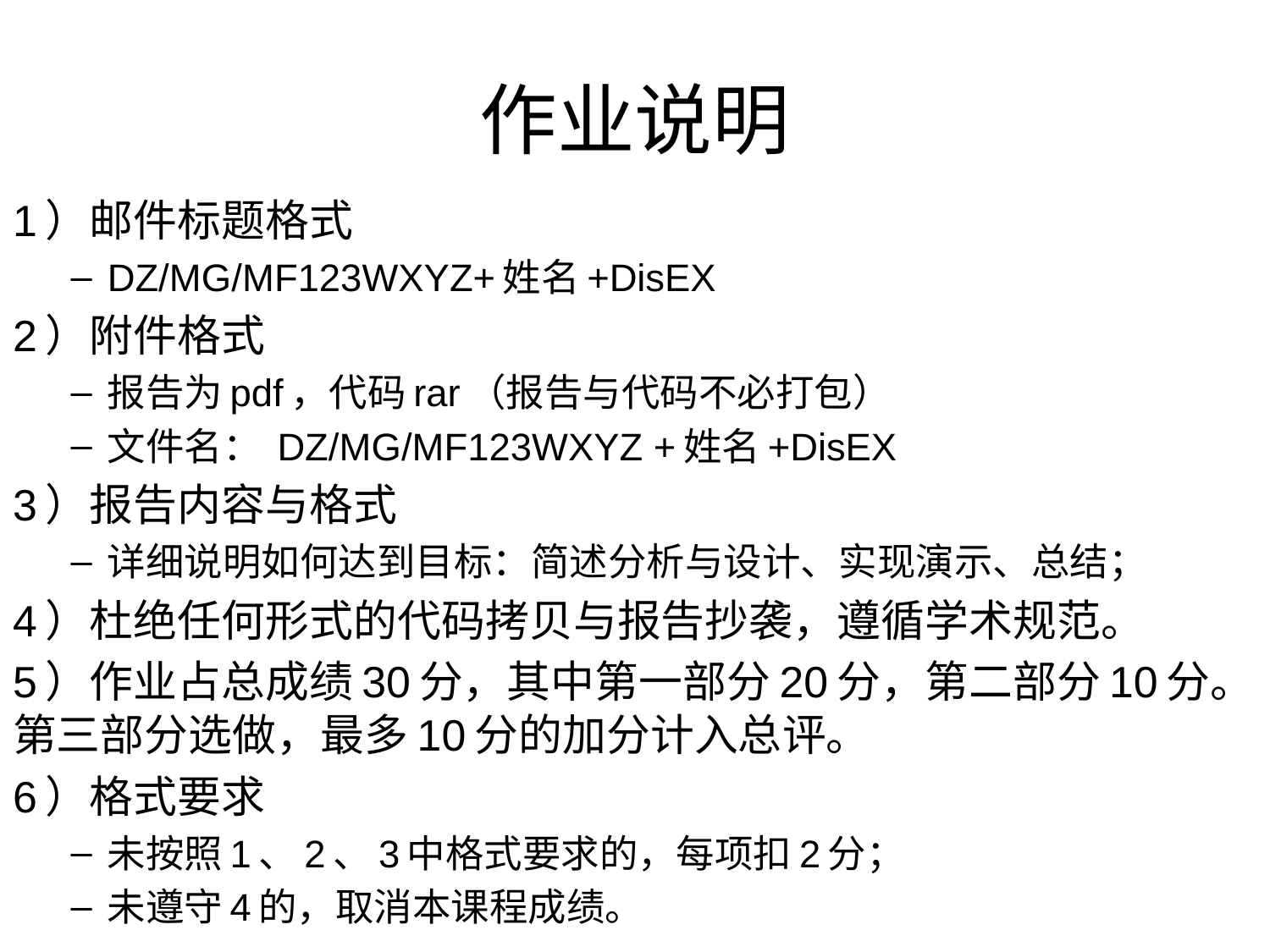

# 作业说明
1）邮件标题格式
DZ/MG/MF123WXYZ+姓名+DisEX
2）附件格式
报告为pdf，代码rar（报告与代码不必打包）
文件名： DZ/MG/MF123WXYZ +姓名+DisEX
3）报告内容与格式
详细说明如何达到目标：简述分析与设计、实现演示、总结；
4）杜绝任何形式的代码拷贝与报告抄袭，遵循学术规范。
5）作业占总成绩30分，其中第一部分20分，第二部分10分。第三部分选做，最多10分的加分计入总评。
6）格式要求
未按照1、2、3中格式要求的，每项扣2分；
未遵守4的，取消本课程成绩。